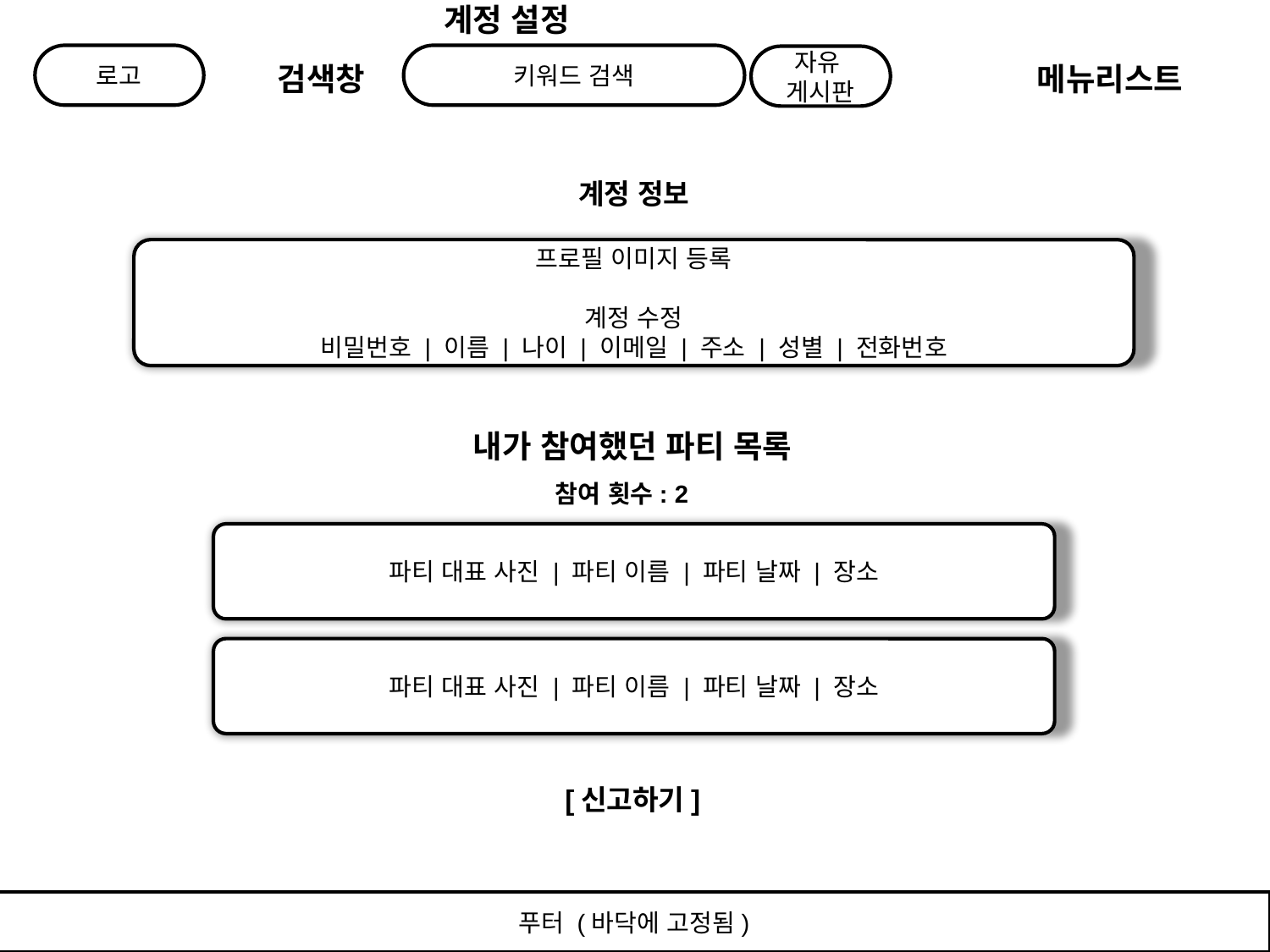

계정 설정
로고
키워드 검색
자유
게시판
검색창
메뉴리스트
계정 정보
프로필 이미지 등록

계정 수정
비밀번호 | 이름 | 나이 | 이메일 | 주소 | 성별 | 전화번호
내가 참여했던 파티 목록
참여 횟수: 2
파티 대표 사진 | 파티 이름 | 파티 날짜 | 장소
파티 대표 사진 | 파티 이름 | 파티 날짜 | 장소
[신고하기]
푸터 (바닥에 고정됨)